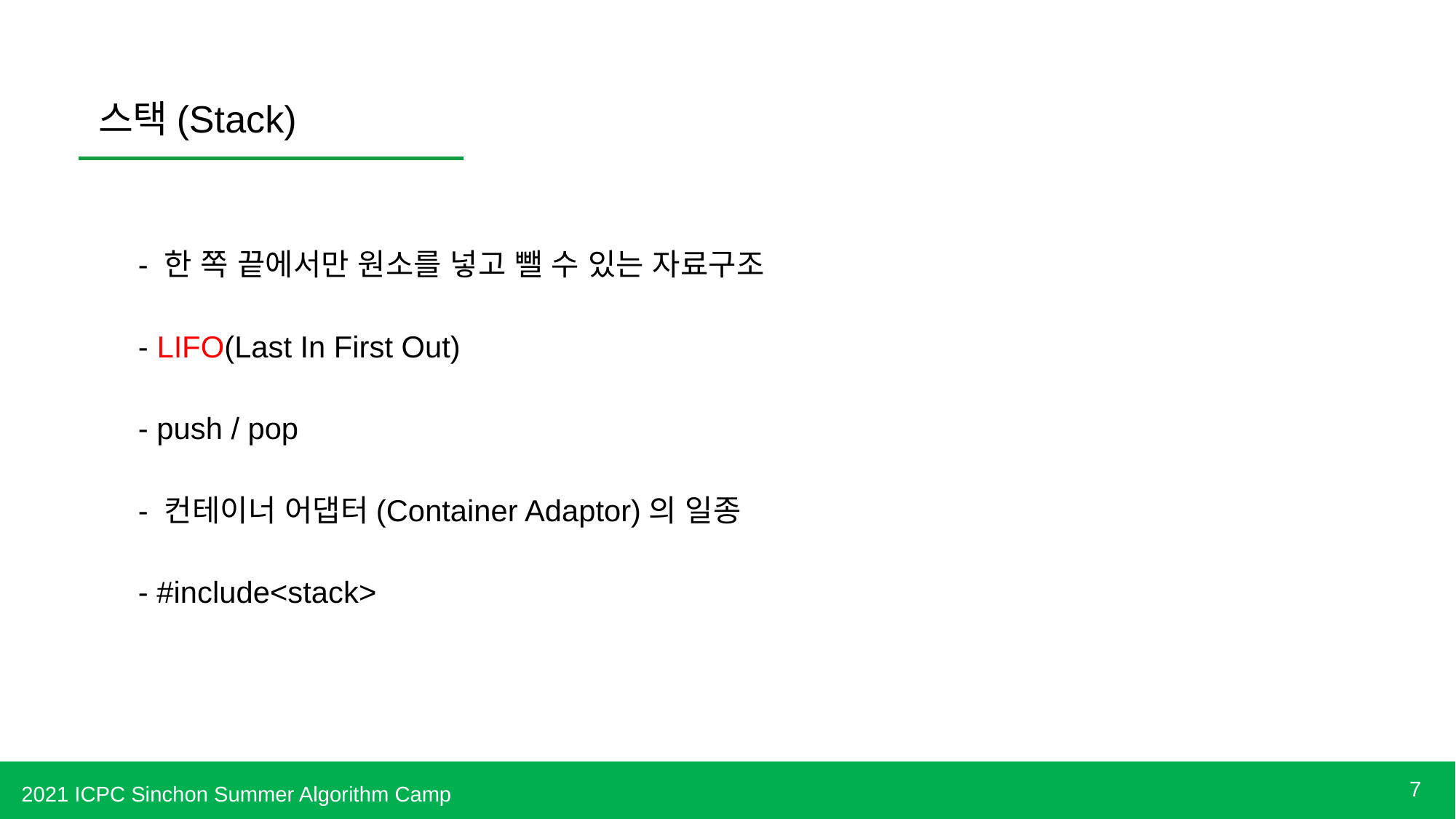

스택(Stack)
- 한 쪽 끝에서만 원소를 넣고 뺄 수 있는 자료구조
- LIFO(Last In First Out)
- push / pop
- 컨테이너 어댑터(Container Adaptor)의 일종
- #include<stack>

7
2021 ICPC Sinchon Summer Algorithm Camp